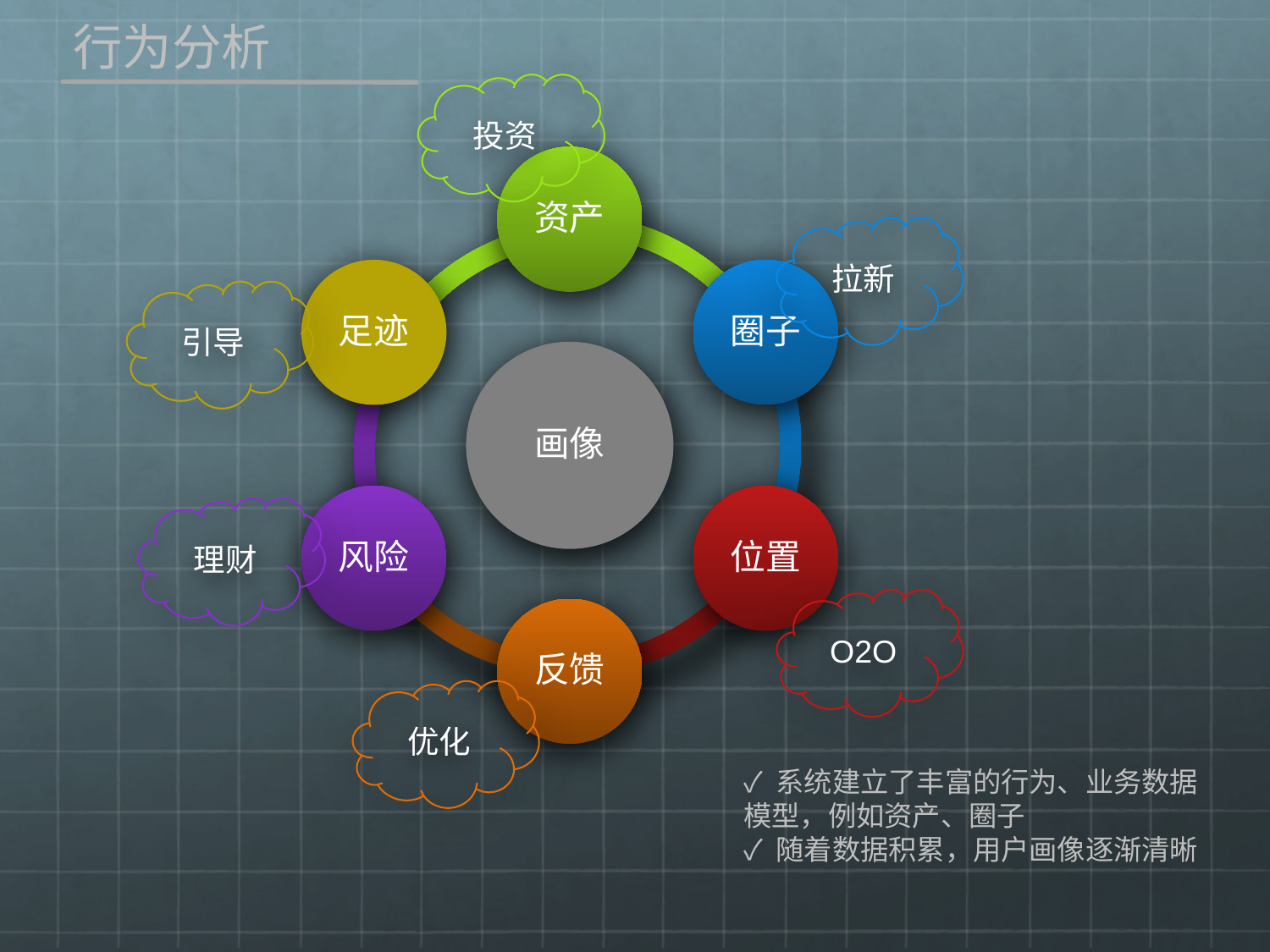

行为分析
投资
画像
资产
圈子
位置
反馈
风险
足迹
拉新
引导
理财
O2O
优化
✓ 系统建立了丰富的行为、业务数据模型，例如资产、圈子
✓ 随着数据积累，用户画像逐渐清晰